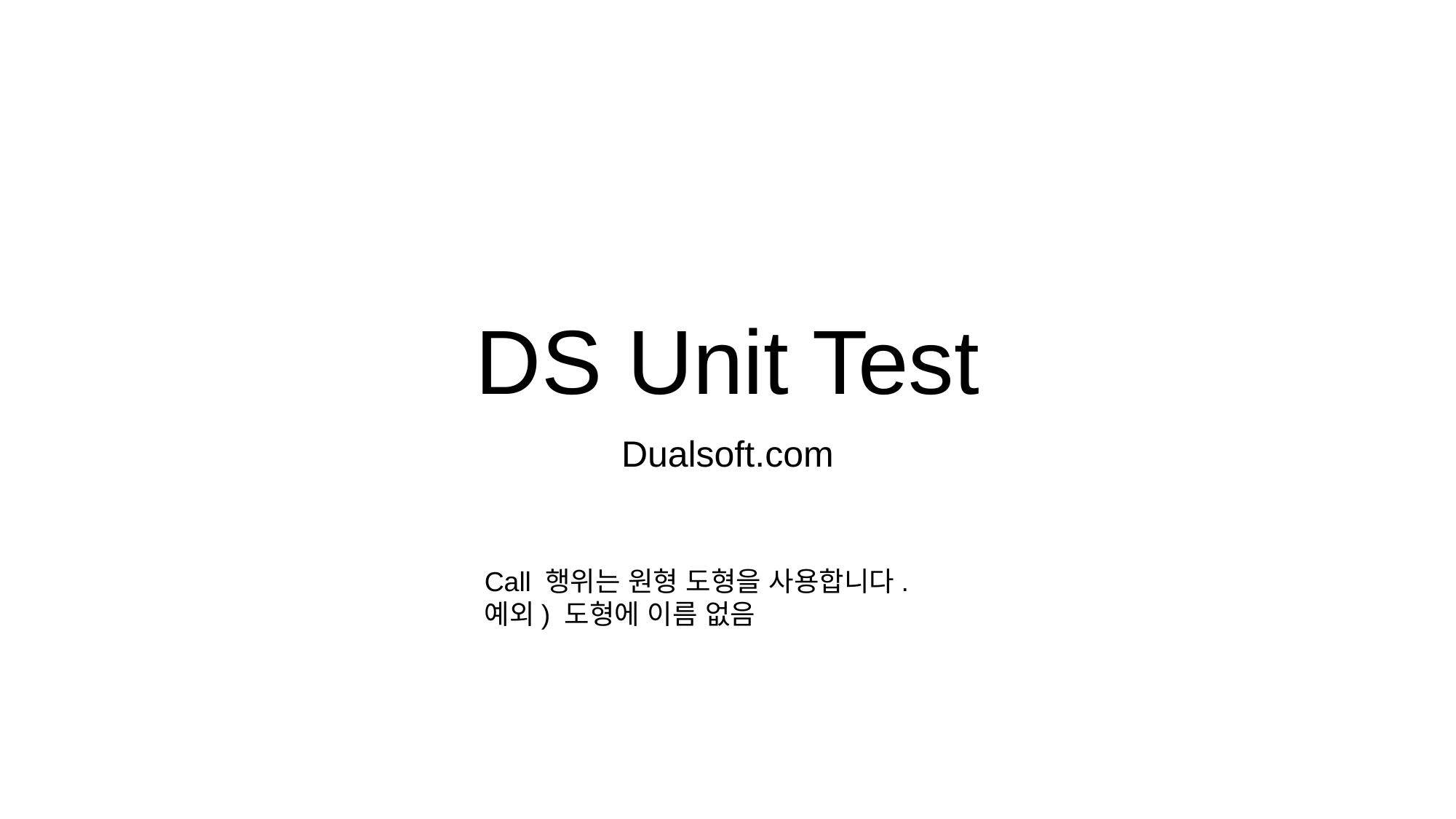

# DS Unit Test
Dualsoft.com
Call 행위는 원형 도형을 사용합니다.
예외) 도형에 이름 없음